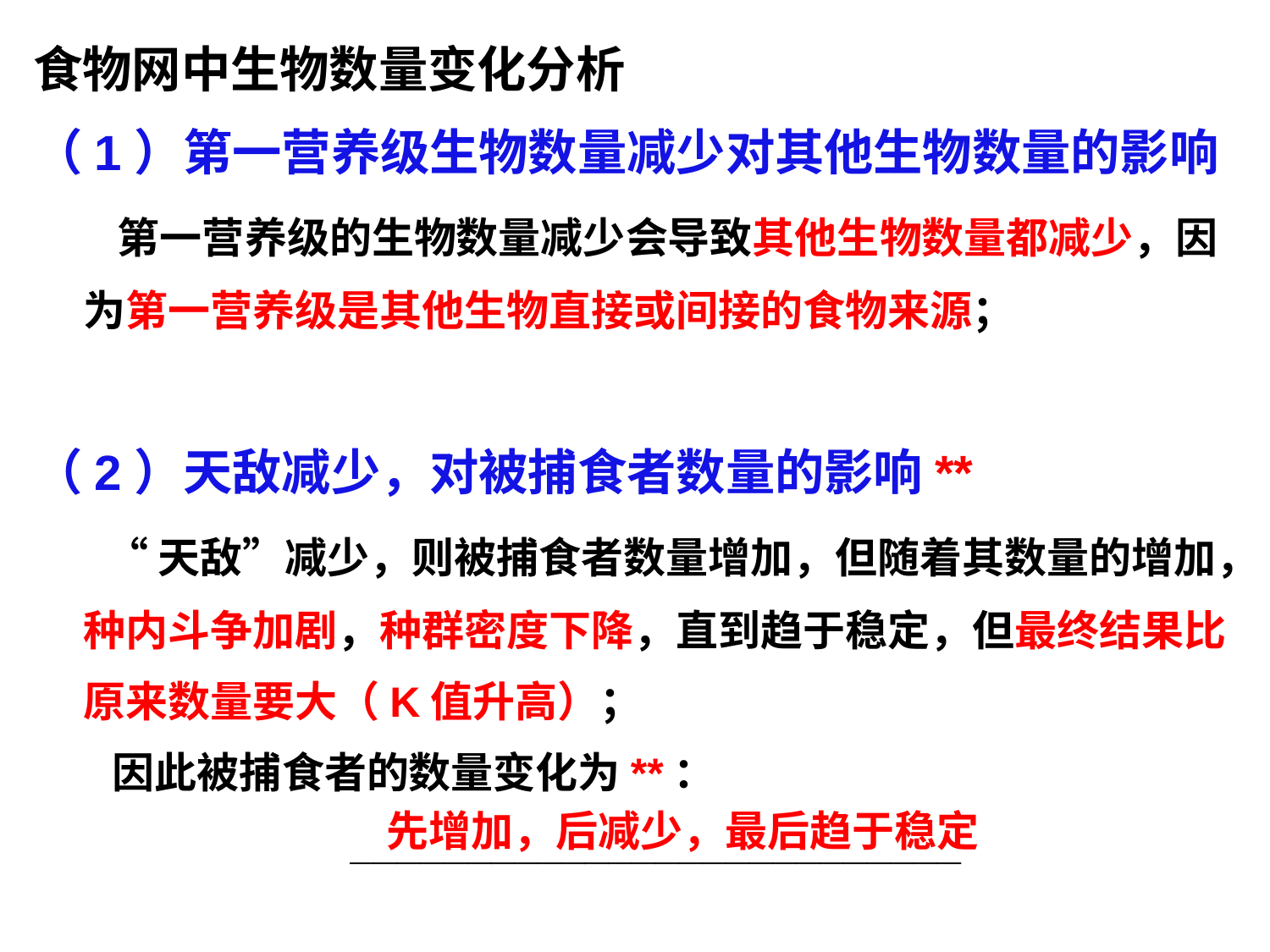

食物网中生物数量变化分析
（1）第一营养级生物数量减少对其他生物数量的影响
  第一营养级的生物数量减少会导致其他生物数量都减少，因为第一营养级是其他生物直接或间接的食物来源；

（2）天敌减少，对被捕食者数量的影响**
  “天敌”减少，则被捕食者数量增加，但随着其数量的增加，种内斗争加剧，种群密度下降，直到趋于稳定，但最终结果比原来数量要大（K值升高）；
  因此被捕食者的数量变化为**：
__________________________
先增加，后减少，最后趋于稳定